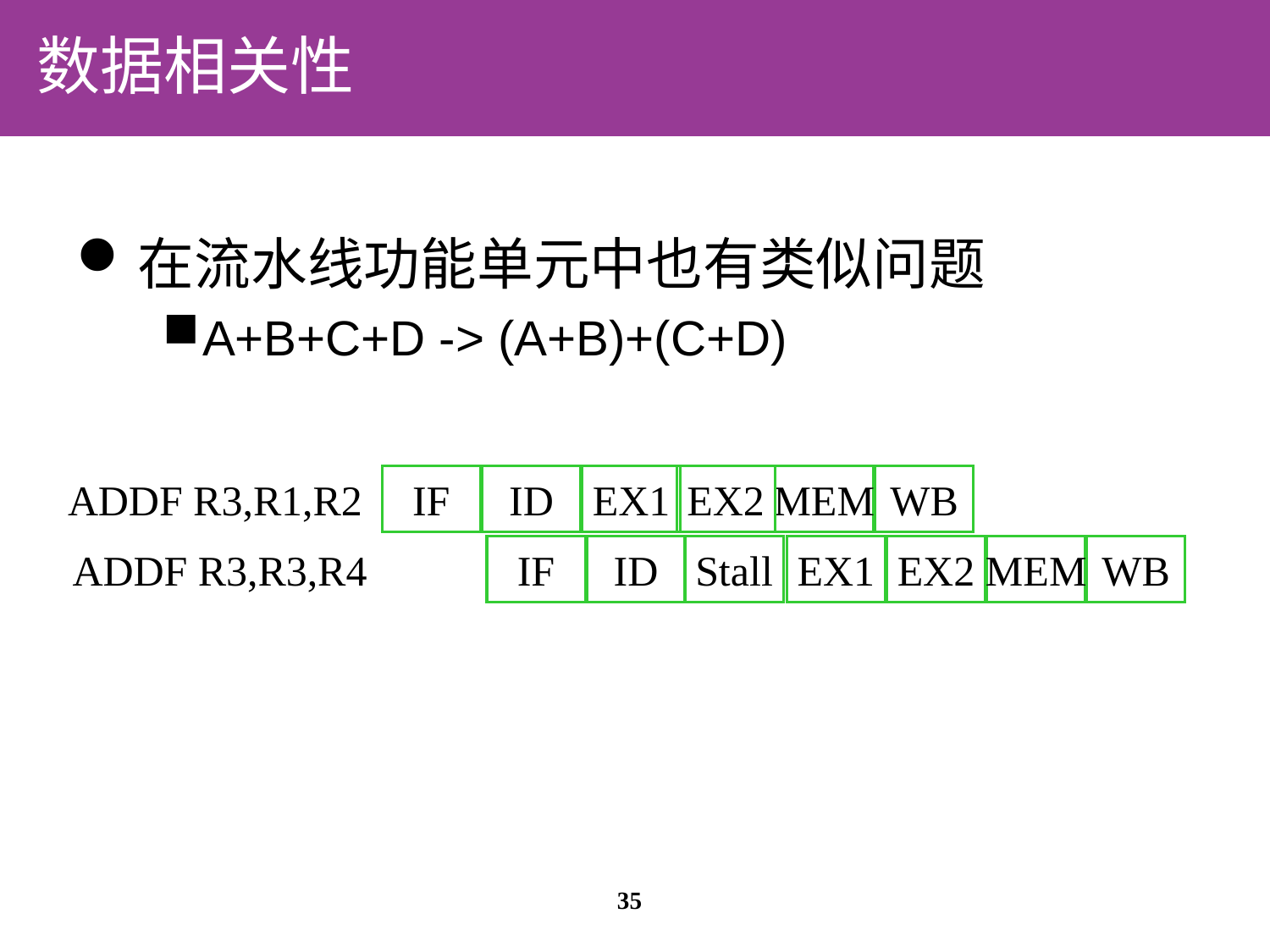

# 数据相关性
在流水线功能单元中也有类似问题
A+B+C+D -> (A+B)+(C+D)

IF
ID
EX1
EX2
MEM
WB
ADDF R3,R1,R2
Stall
ADDF R3,R3,R4
IF
ID
EX1
EX2
MEM
WB
35